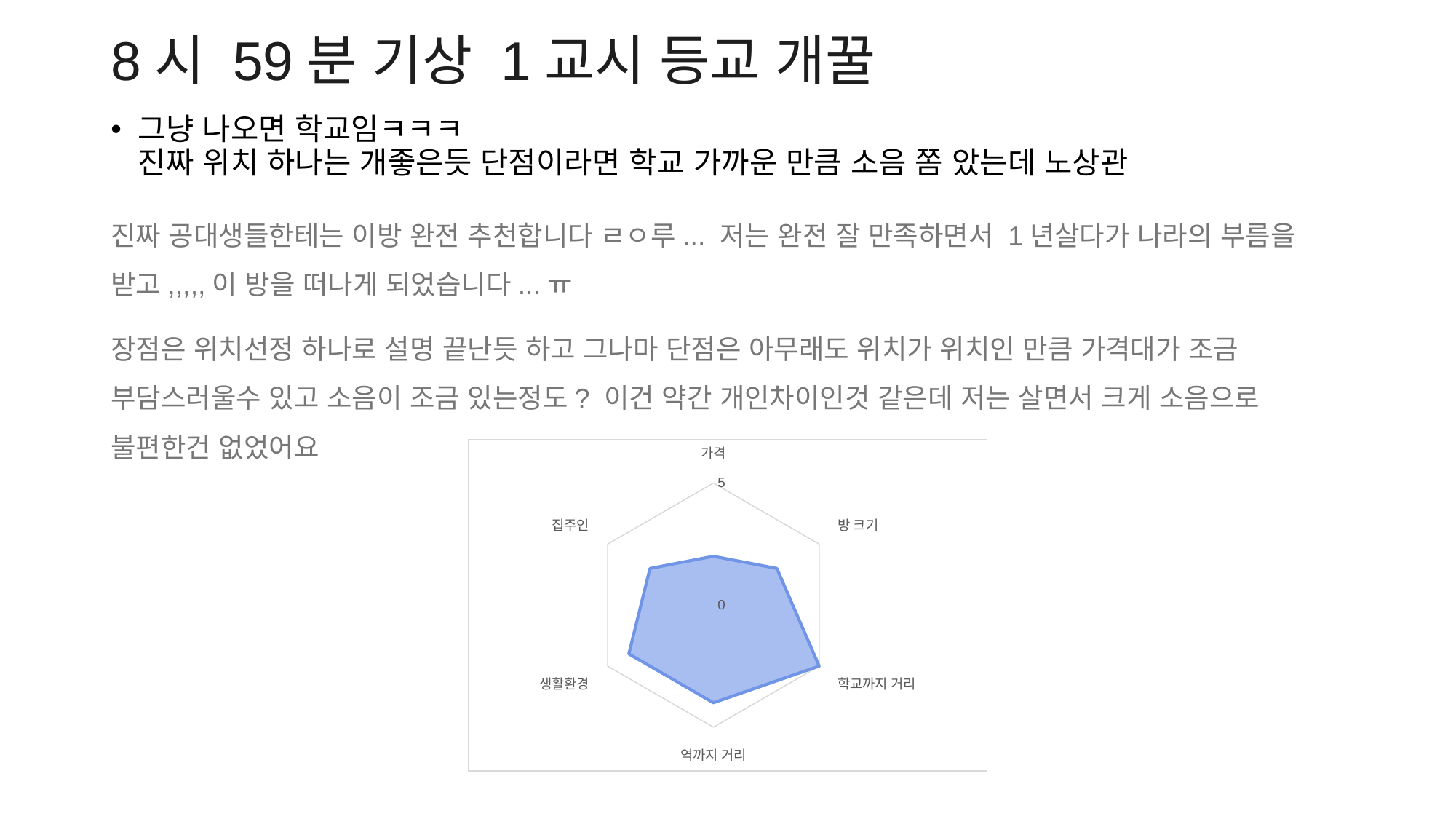

# 8시 59분 기상 1교시 등교 개꿀
그냥 나오면 학교임ㅋㅋㅋ
진짜 위치 하나는 개좋은듯 단점이라면 학교 가까운 만큼 소음 쫌 았는데 노상관
진짜 공대생들한테는 이방 완전 추천합니다 ㄹㅇ루... 저는 완전 잘 만족하면서 1년살다가 나라의 부름을 받고,,,,,이 방을 떠나게 되었습니다...ㅠ
장점은 위치선정 하나로 설명 끝난듯 하고 그나마 단점은 아무래도 위치가 위치인 만큼 가격대가 조금 부담스러울수 있고 소음이 조금 있는정도? 이건 약간 개인차이인것 같은데 저는 살면서 크게 소음으로 불편한건 없었어요

### Chart

| Category |  |
|---|---|
| 가격 | 2.0 |
| 방 크기 | 3.0 |
| 학교까지 거리 | 5.0 |
| 역까지 거리 | 4.0 |
| 생활환경 | 4.0 |
| 집주인 | 3.0 |